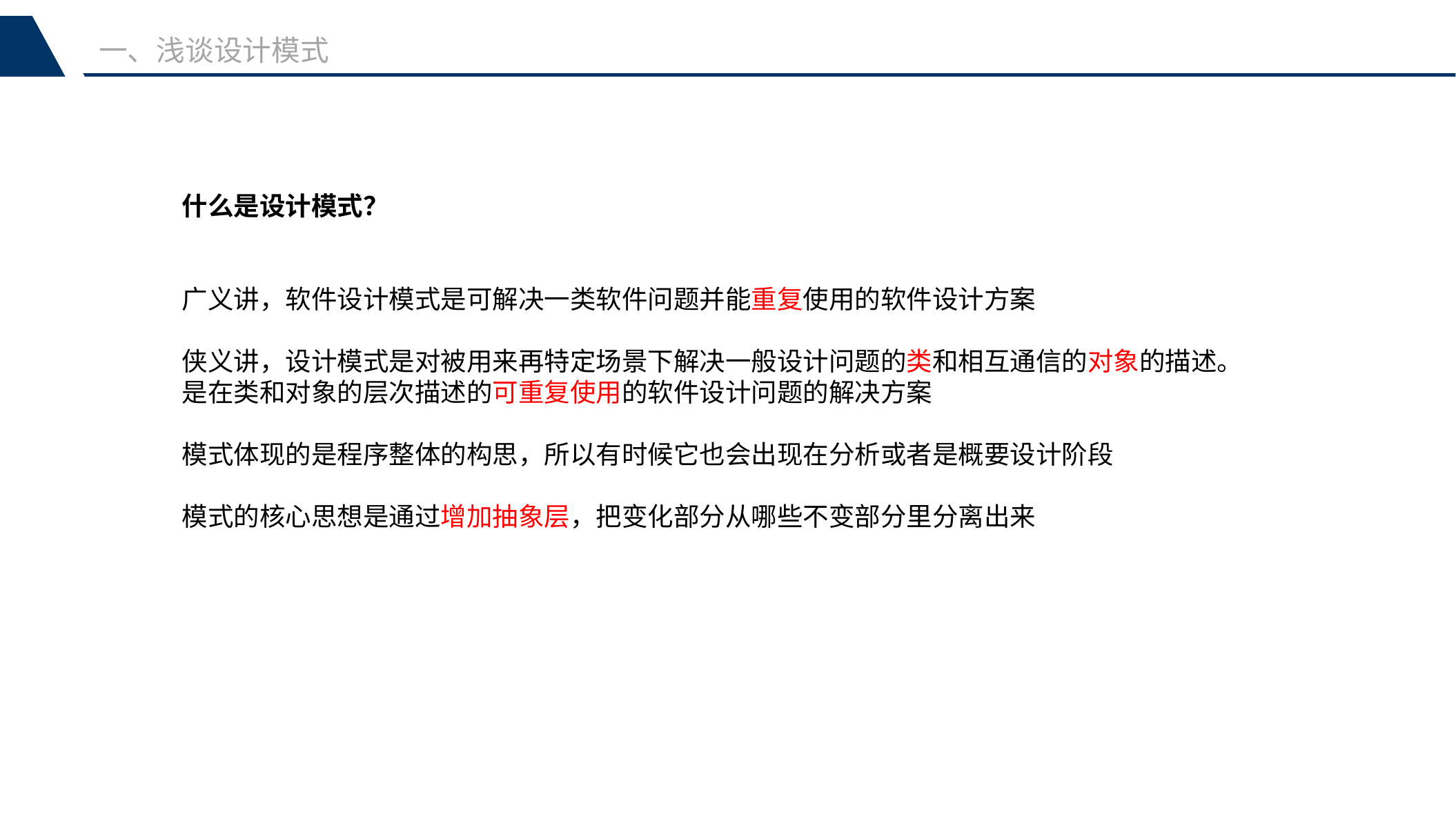

一、浅谈设计模式

什么是设计模式？

广义讲，软件设计模式是可解决一类软件问题并能重复使用的软件设计方案

侠义讲，设计模式是对被用来再特定场景下解决一般设计问题的类和相互通信的对象的描述。
是在类和对象的层次描述的可重复使用的软件设计问题的解决方案

模式体现的是程序整体的构思，所以有时候它也会出现在分析或者是概要设计阶段

模式的核心思想是通过增加抽象层，把变化部分从哪些不变部分里分离出来